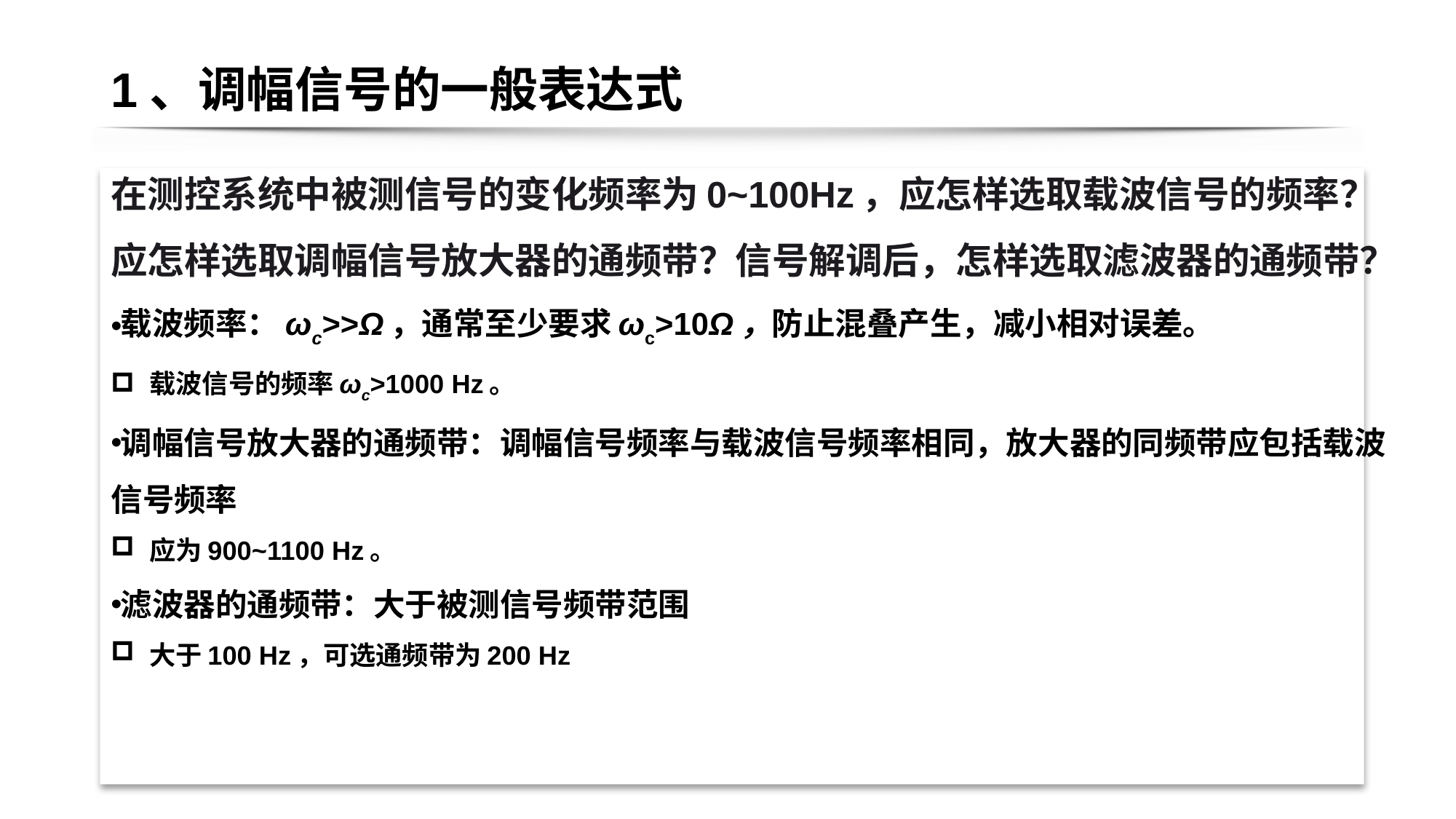

# 1、调幅信号的一般表达式
在测控系统中被测信号的变化频率为0~100Hz，应怎样选取载波信号的频率？应怎样选取调幅信号放大器的通频带？信号解调后，怎样选取滤波器的通频带？
载波频率：ωc>>Ω，通常至少要求ωc>10Ω，防止混叠产生，减小相对误差。
载波信号的频率ωc>1000 Hz。
调幅信号放大器的通频带：调幅信号频率与载波信号频率相同，放大器的同频带应包括载波信号频率
应为900~1100 Hz。
滤波器的通频带：大于被测信号频带范围
大于100 Hz，可选通频带为200 Hz